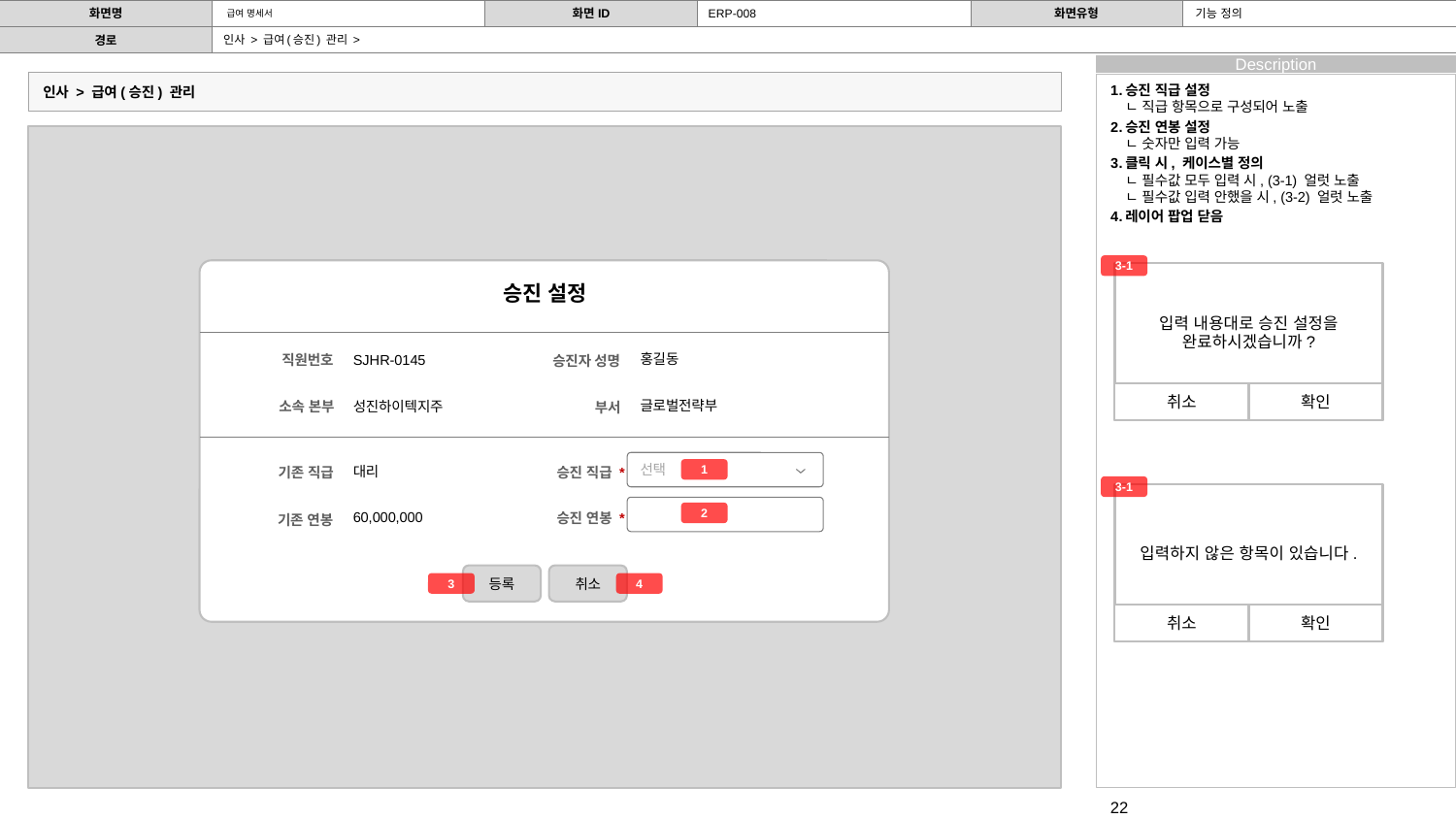

ERP-008
기능 정의
# 급여 명세서
인사 > 급여(승진) 관리 >
인사 > 급여(승진) 관리

승진 직급 설정
ㄴ 직급 항목으로 구성되어 노출
승진 연봉 설정
ㄴ 숫자만 입력 가능
클릭 시, 케이스별 정의
ㄴ 필수값 모두 입력 시, (3-1) 얼럿 노출
ㄴ 필수값 입력 안했을 시, (3-2) 얼럿 노출
레이어 팝업 닫음

3-1

입력 내용대로 승진 설정을
완료하시겠습니까?

취소
확인
승진 설정
홍길동
SJHR-0145
직원번호
승진자 성명
글로벌전략부
성진하이텍지주
소속 본부
부서
선택
대리
1
기존 직급
승진 직급 *

3-1
입력하지 않은 항목이 있습니다.

취소
확인

60,000,000
2
승진 연봉 *
기존 연봉
등록
취소
3
4